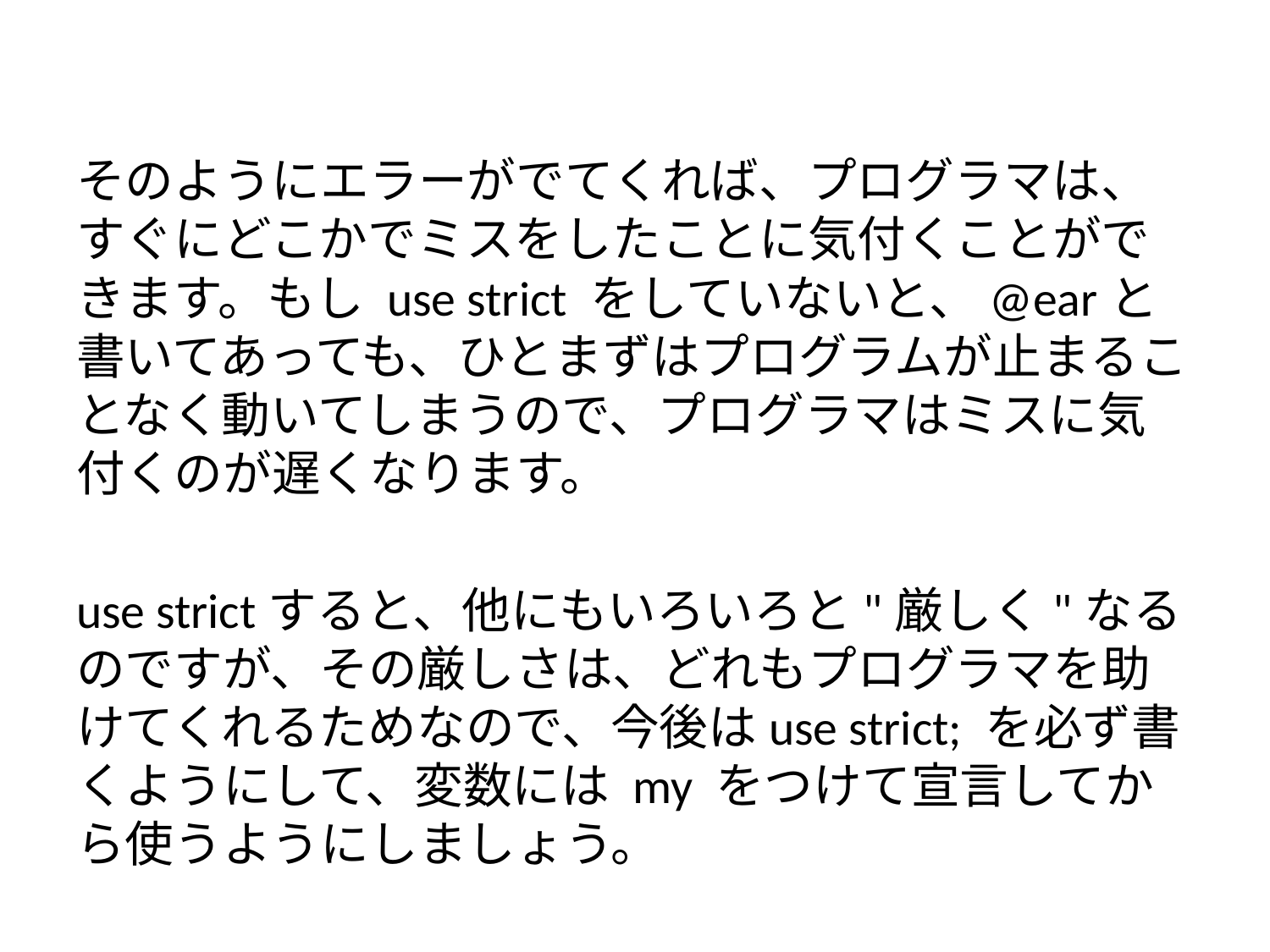

#
そのようにエラーがでてくれば、プログラマは、すぐにどこかでミスをしたことに気付くことができます。もし use strict をしていないと、@earと書いてあっても、ひとまずはプログラムが止まることなく動いてしまうので、プログラマはミスに気付くのが遅くなります。

use strictすると、他にもいろいろと"厳しく"なるのですが、その厳しさは、どれもプログラマを助けてくれるためなので、今後はuse strict; を必ず書くようにして、変数には my をつけて宣言してから使うようにしましょう。